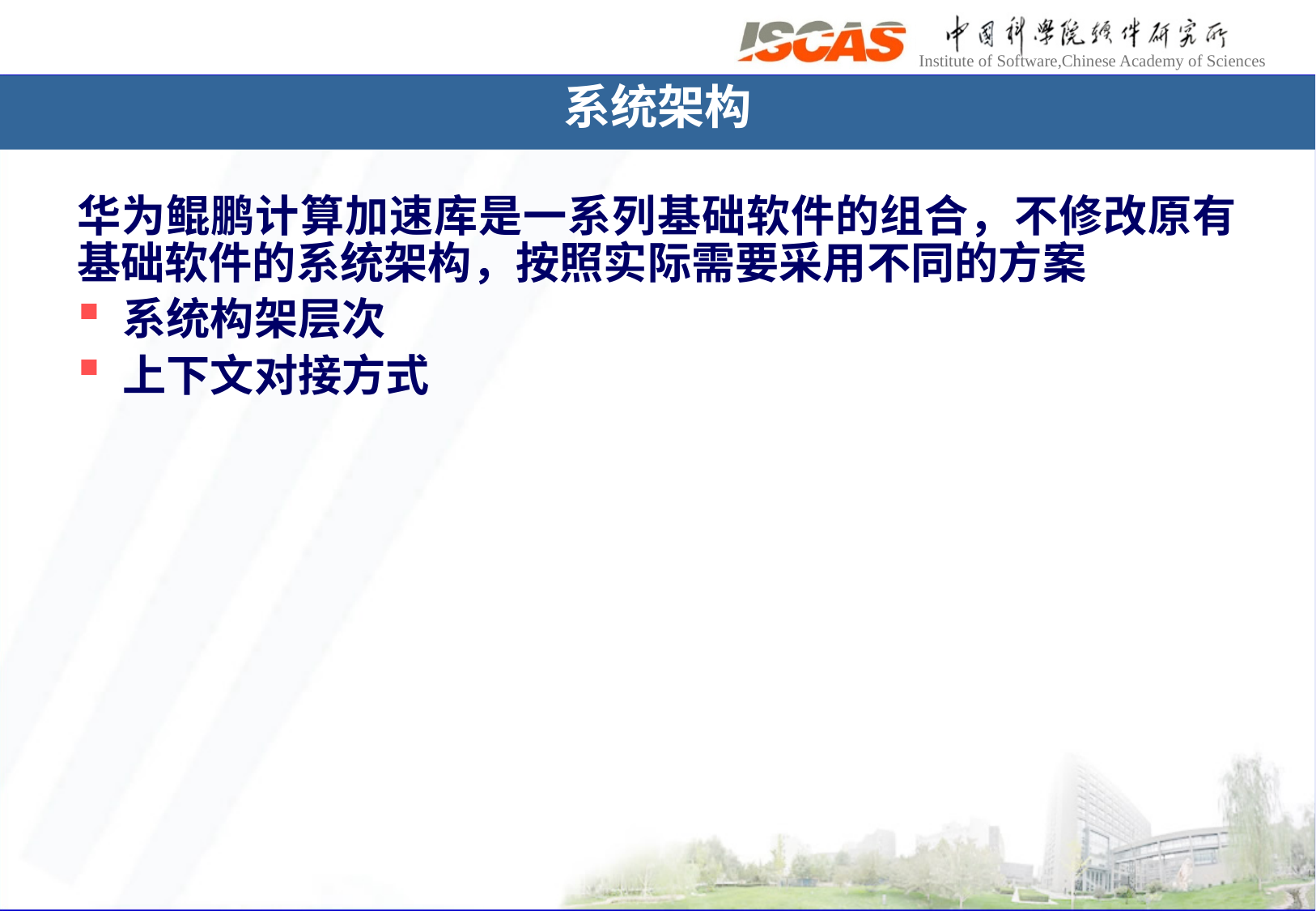

# 系统架构
华为鲲鹏计算加速库是一系列基础软件的组合，不修改原有基础软件的系统架构，按照实际需要采用不同的方案
系统构架层次
上下文对接方式